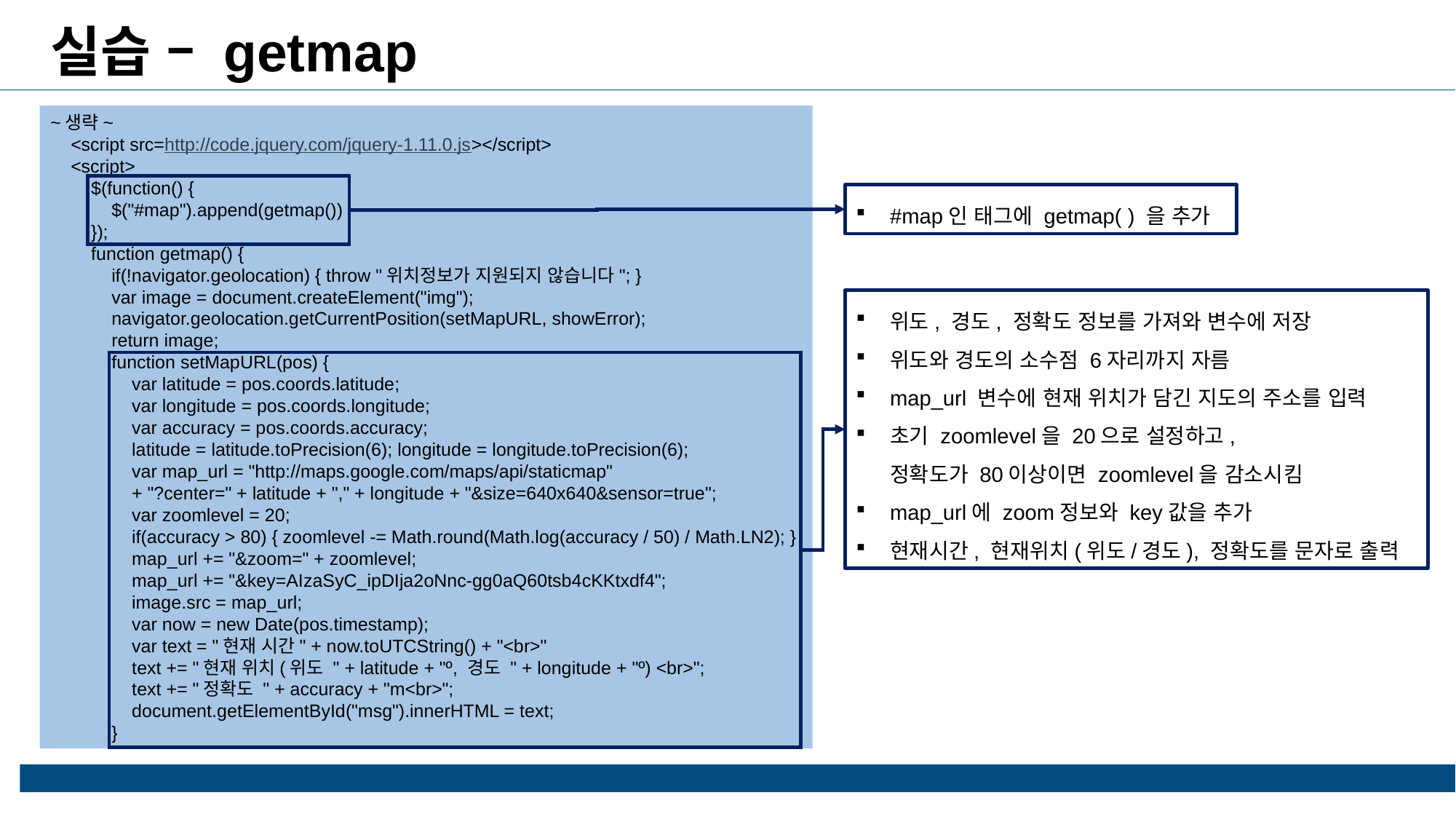

실습 – getmap
~생략~
    <script src=http://code.jquery.com/jquery-1.11.0.js></script>
    <script>
        $(function() {
            $("#map").append(getmap())
        });
        function getmap() {
            if(!navigator.geolocation) { throw "위치정보가 지원되지 않습니다"; }
            var image = document.createElement("img");
            navigator.geolocation.getCurrentPosition(setMapURL, showError);
            return image;
            function setMapURL(pos) {
                var latitude = pos.coords.latitude;
                var longitude = pos.coords.longitude;
                var accuracy = pos.coords.accuracy;
                latitude = latitude.toPrecision(6); longitude = longitude.toPrecision(6);
                var map_url = "http://maps.google.com/maps/api/staticmap"
                + "?center=" + latitude + "," + longitude + "&size=640x640&sensor=true";
                var zoomlevel = 20;
                if(accuracy > 80) { zoomlevel -= Math.round(Math.log(accuracy / 50) / Math.LN2); }
                map_url += "&zoom=" + zoomlevel;
                map_url += "&key=AIzaSyC_ipDIja2oNnc-gg0aQ60tsb4cKKtxdf4";
                image.src = map_url;
                var now = new Date(pos.timestamp);
                var text = "현재 시간" + now.toUTCString() + "<br>"
                text += "현재 위치(위도 " + latitude + "º, 경도 " + longitude + "º) <br>";
                text += "정확도 " + accuracy + "m<br>";
                document.getElementById("msg").innerHTML = text;
            }

#map인 태그에 getmap( ) 을 추가
위도, 경도, 정확도 정보를 가져와 변수에 저장
위도와 경도의 소수점 6자리까지 자름
map_url 변수에 현재 위치가 담긴 지도의 주소를 입력
초기 zoomlevel을 20으로 설정하고,                          정확도가 80이상이면 zoomlevel을 감소시킴
map_url에 zoom정보와 key값을 추가
현재시간, 현재위치(위도/경도), 정확도를 문자로 출력